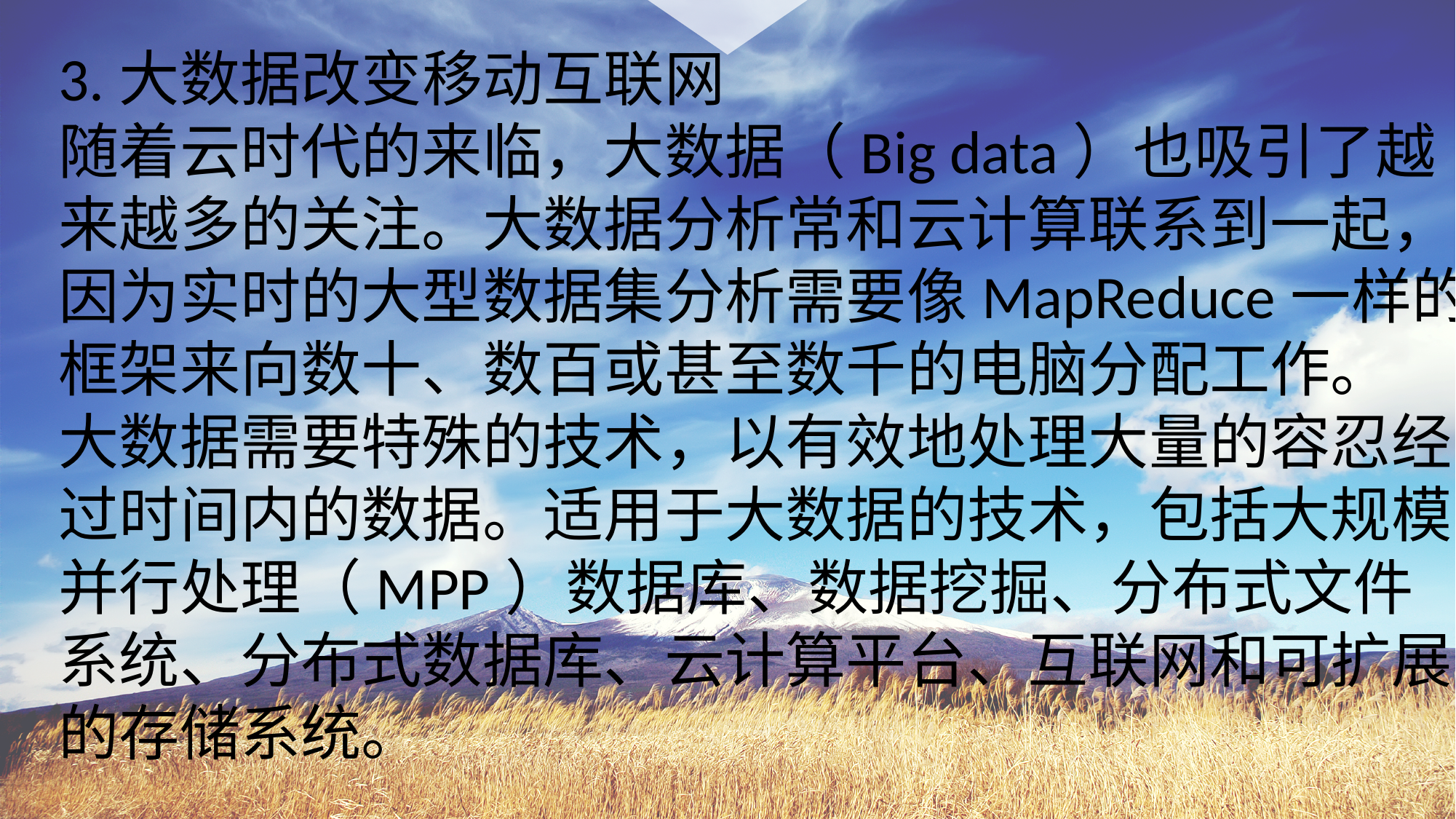

3.大数据改变移动互联网
随着云时代的来临，大数据（Big data）也吸引了越来越多的关注。大数据分析常和云计算联系到一起，因为实时的大型数据集分析需要像MapReduce一样的框架来向数十、数百或甚至数千的电脑分配工作。
大数据需要特殊的技术，以有效地处理大量的容忍经过时间内的数据。适用于大数据的技术，包括大规模并行处理（MPP）数据库、数据挖掘、分布式文件系统、分布式数据库、云计算平台、互联网和可扩展的存储系统。